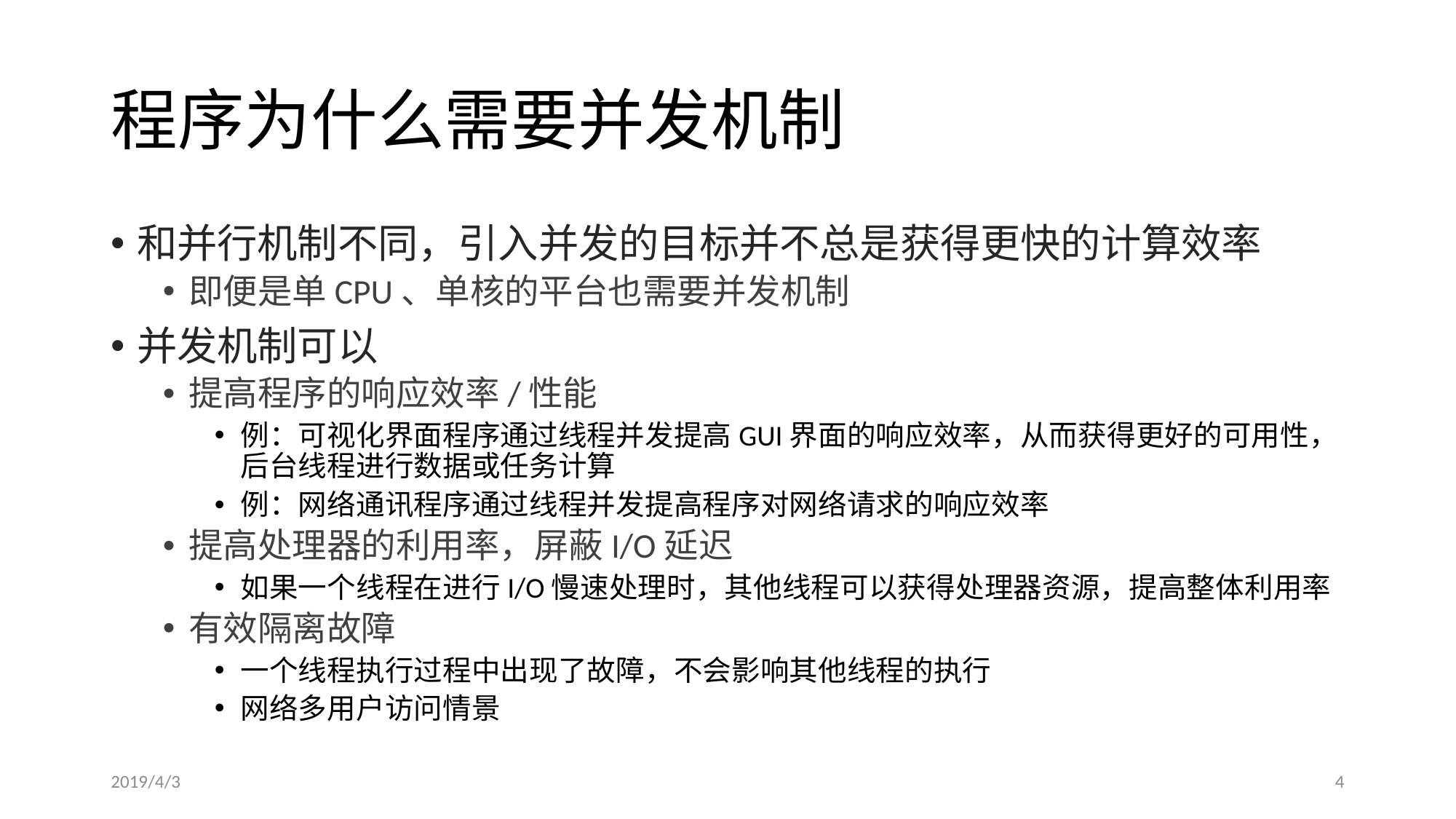

# 程序为什么需要并发机制
和并行机制不同，引入并发的目标并不总是获得更快的计算效率
即便是单CPU、单核的平台也需要并发机制
并发机制可以
提高程序的响应效率/性能
例：可视化界面程序通过线程并发提高GUI界面的响应效率，从而获得更好的可用性，后台线程进行数据或任务计算
例：网络通讯程序通过线程并发提高程序对网络请求的响应效率
提高处理器的利用率，屏蔽I/O延迟
如果一个线程在进行I/O慢速处理时，其他线程可以获得处理器资源，提高整体利用率
有效隔离故障
一个线程执行过程中出现了故障，不会影响其他线程的执行
网络多用户访问情景
2019/4/3
4